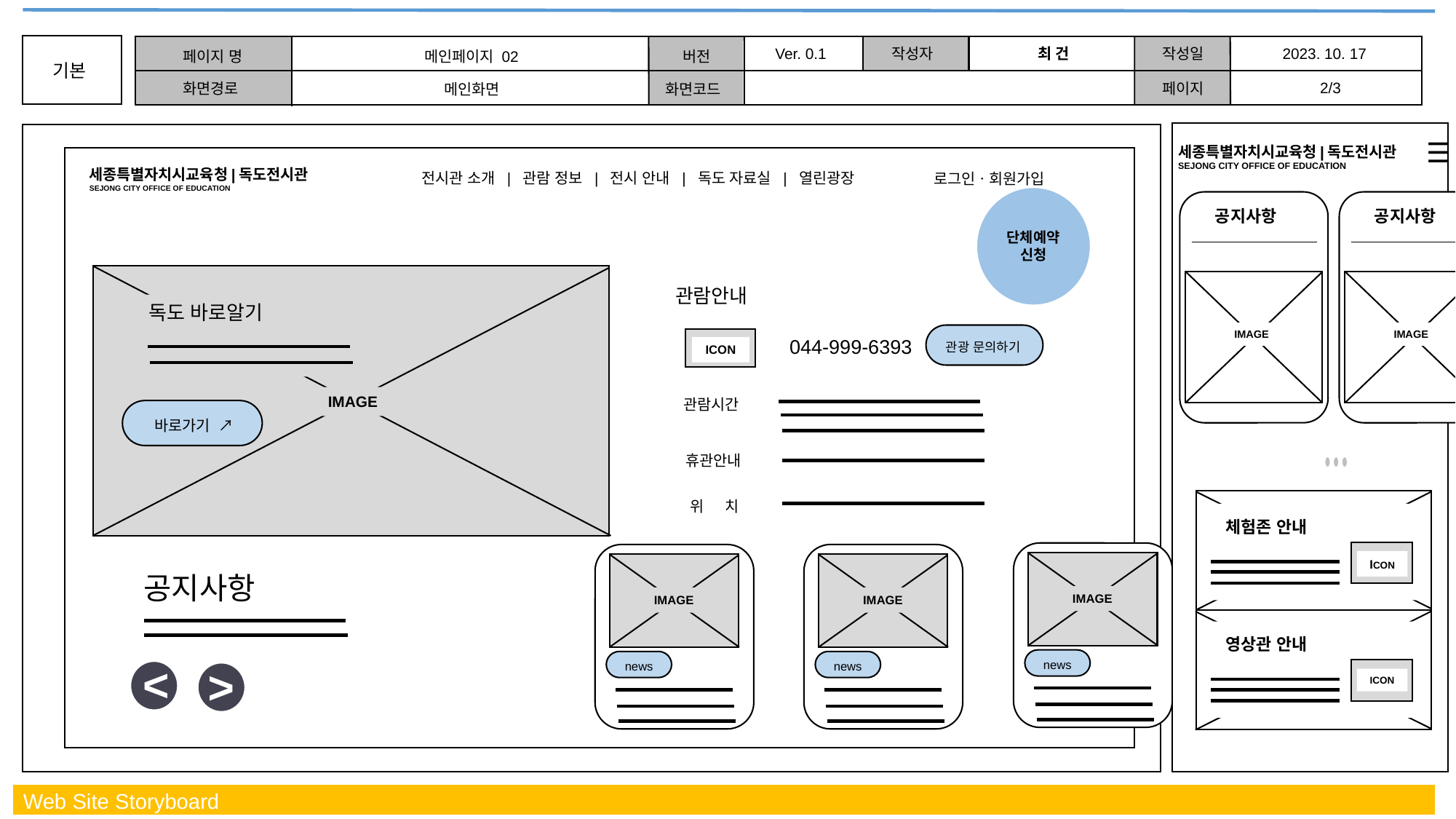

Ver. 0.1
2023. 10. 17
최 건
작성자
작성일
버전
페이지 명
메인페이지 02
2/3
화면경로
페이지
메인화면
화면코드
기본

☰
세종특별자치시교육청|독도전시관
SEJONG CITY OFFICE OF EDUCATION

공지사항

IMAGE

공지사항

IMAGE

체험존 안내

ICON

영상관 안내

ICON

세종특별자치시교육청|독도전시관
SEJONG CITY OFFICE OF EDUCATION
전시관 소개  |  관람 정보  |  전시 안내  |  독도 자료실  |  열린광장
로그인ㆍ회원가입

단체예약
신청

IMAGE
관람안내

독도 바로알기

관광 문의하기

ICON
044-999-6393
관람시간

바로가기  ↗
휴관안내
위     치

IMAGE

news

IMAGE

news

IMAGE

공지사항

news
<

<

Web Site Storyboard